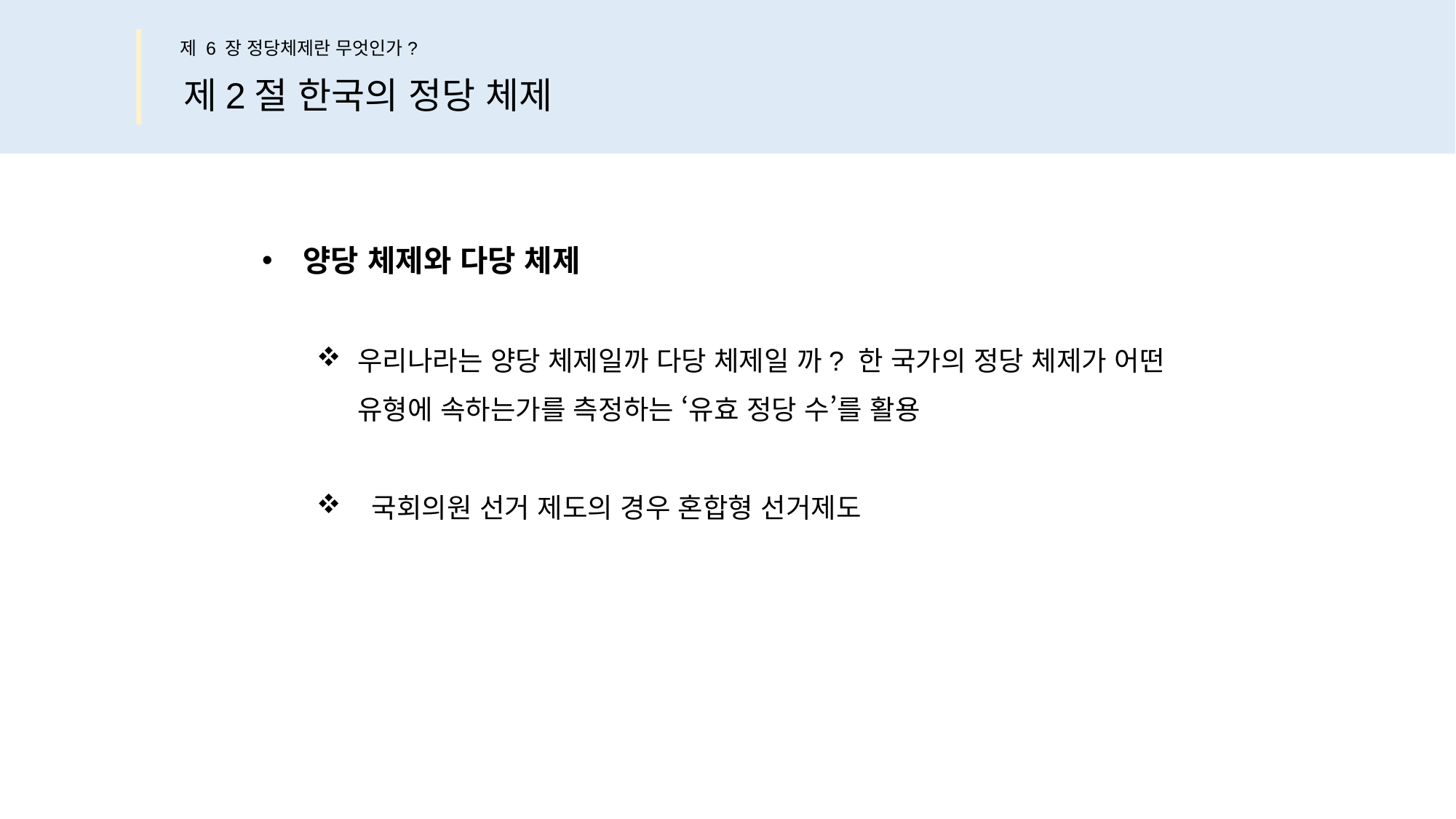

제 6 장 정당체제란 무엇인가?
제2절 한국의 정당 체제
양당 체제와 다당 체제

우리나라는 양당 체제일까 다당 체제일 까? 한 국가의 정당 체제가 어떤
유형에 속하는가를 측정하는 ‘유효 정당 수’를 활용

 국회의원 선거 제도의 경우 혼합형 선거제도